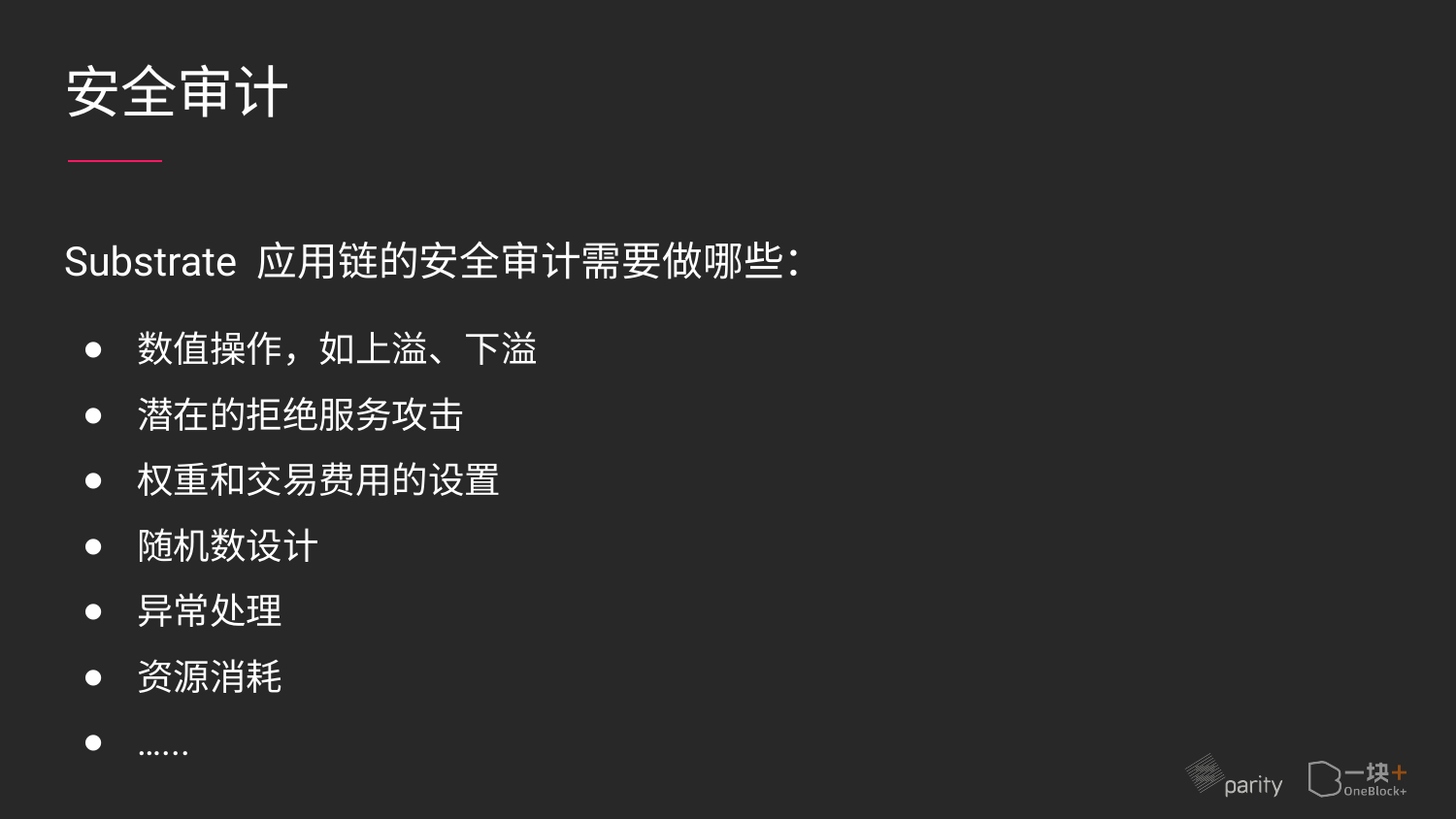

# 安全审计
Substrate 应用链的安全审计需要做哪些：
数值操作，如上溢、下溢
潜在的拒绝服务攻击
权重和交易费用的设置
随机数设计
异常处理
资源消耗
…...